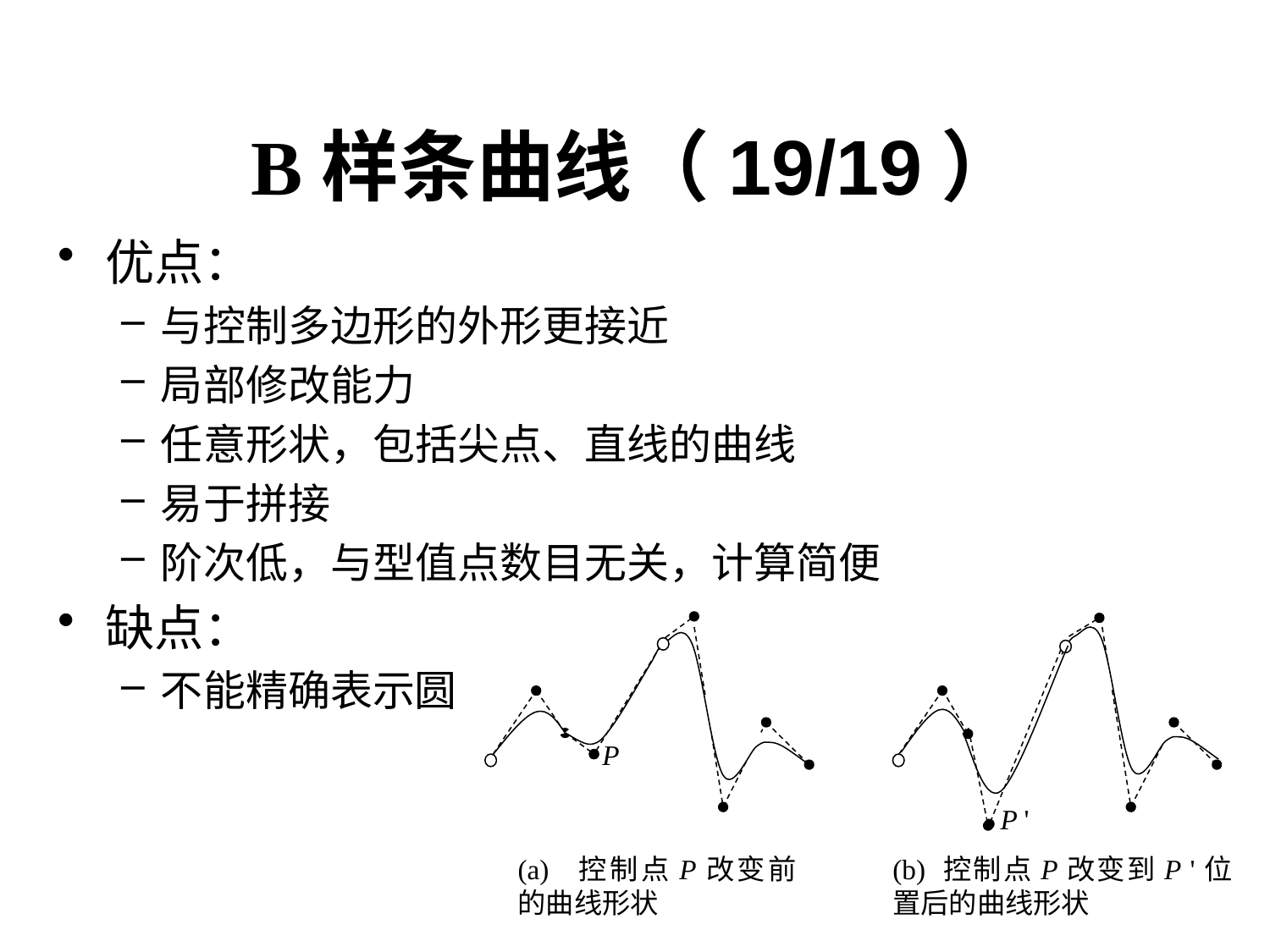

# B样条曲线（19/19）
优点：
与控制多边形的外形更接近
局部修改能力
任意形状，包括尖点、直线的曲线
易于拼接
阶次低，与型值点数目无关，计算简便
缺点：
不能精确表示圆

P '

P
(a)  控制点P改变前的曲线形状
(b) 控制点P改变到P '位置后的曲线形状
哈工大计算机学院  苏小红
45